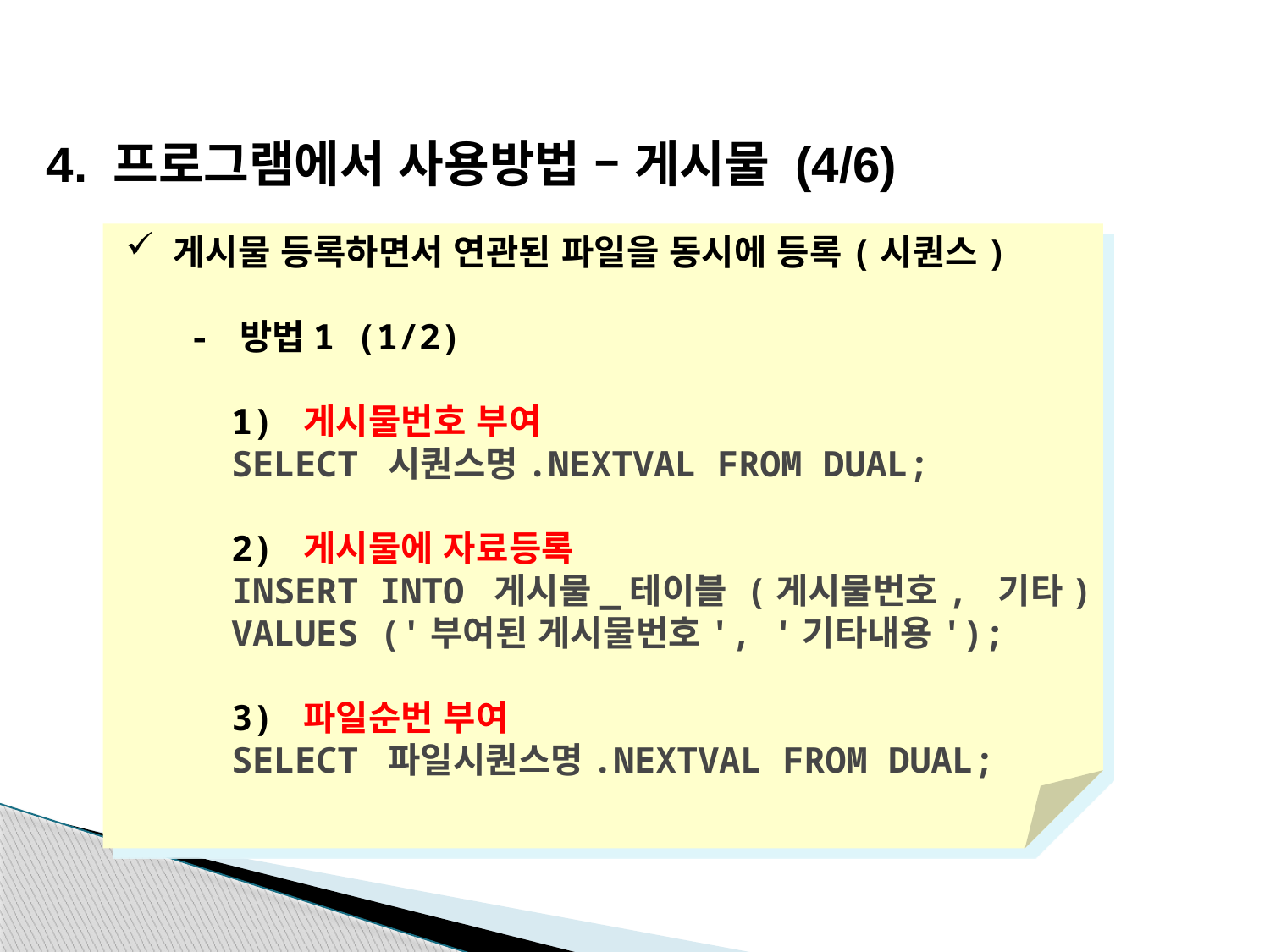

4. 프로그램에서 사용방법 – 게시물 (4/6)
게시물 등록하면서 연관된 파일을 동시에 등록(시퀀스)

   - 방법1 (1/2)

     1) 게시물번호 부여
     SELECT 시퀀스명.NEXTVAL FROM DUAL;

     2) 게시물에 자료등록
     INSERT INTO 게시물_테이블 (게시물번호, 기타)
     VALUES ('부여된 게시물번호', '기타내용');

     3) 파일순번 부여
     SELECT 파일시퀀스명.NEXTVAL FROM DUAL;